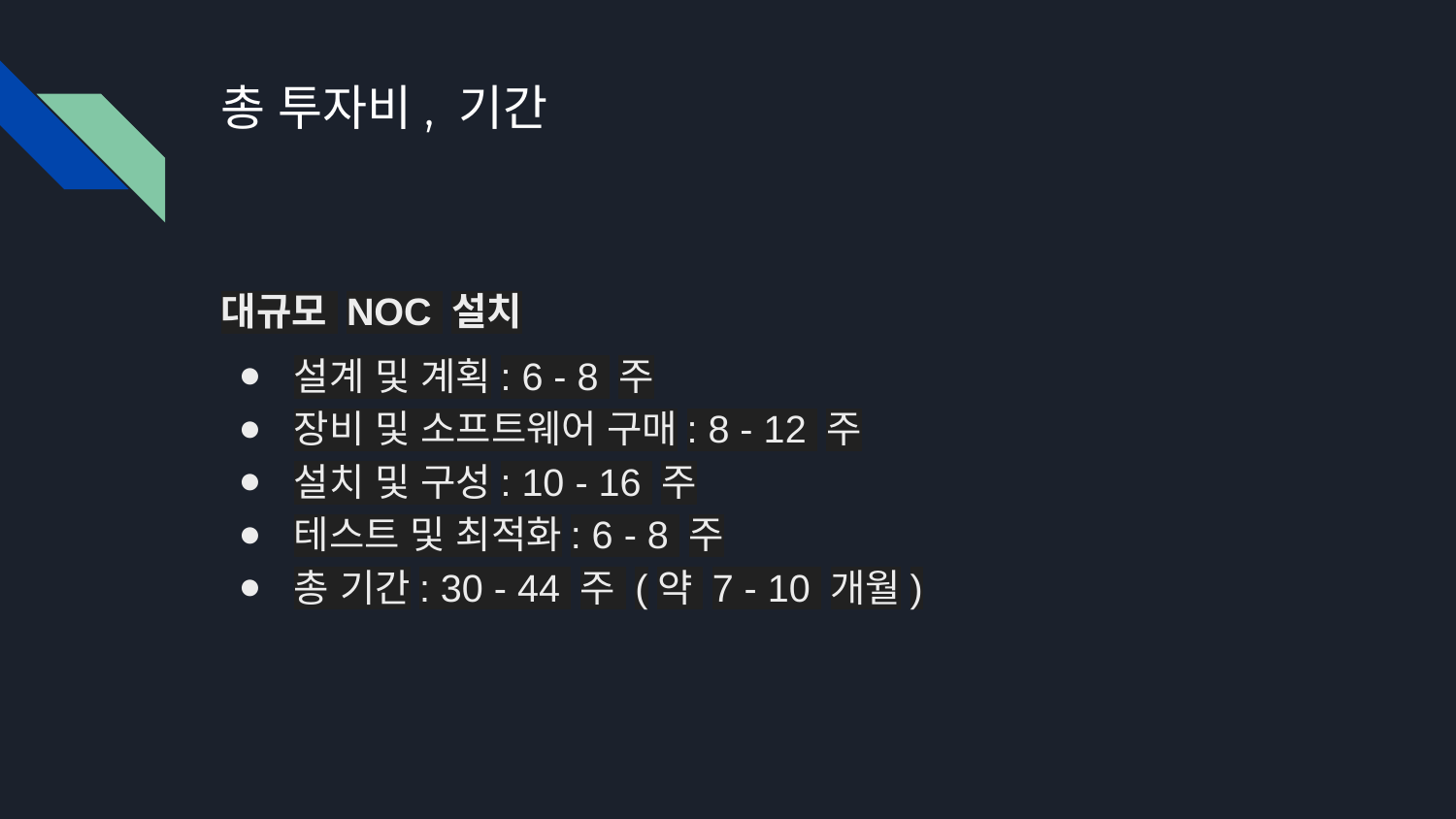

# 총 투자비, 기간
대규모 NOC 설치
설계 및 계획: 6 - 8 주
장비 및 소프트웨어 구매: 8 - 12 주
설치 및 구성: 10 - 16 주
테스트 및 최적화: 6 - 8 주
총 기간: 30 - 44 주 (약 7 - 10 개월)